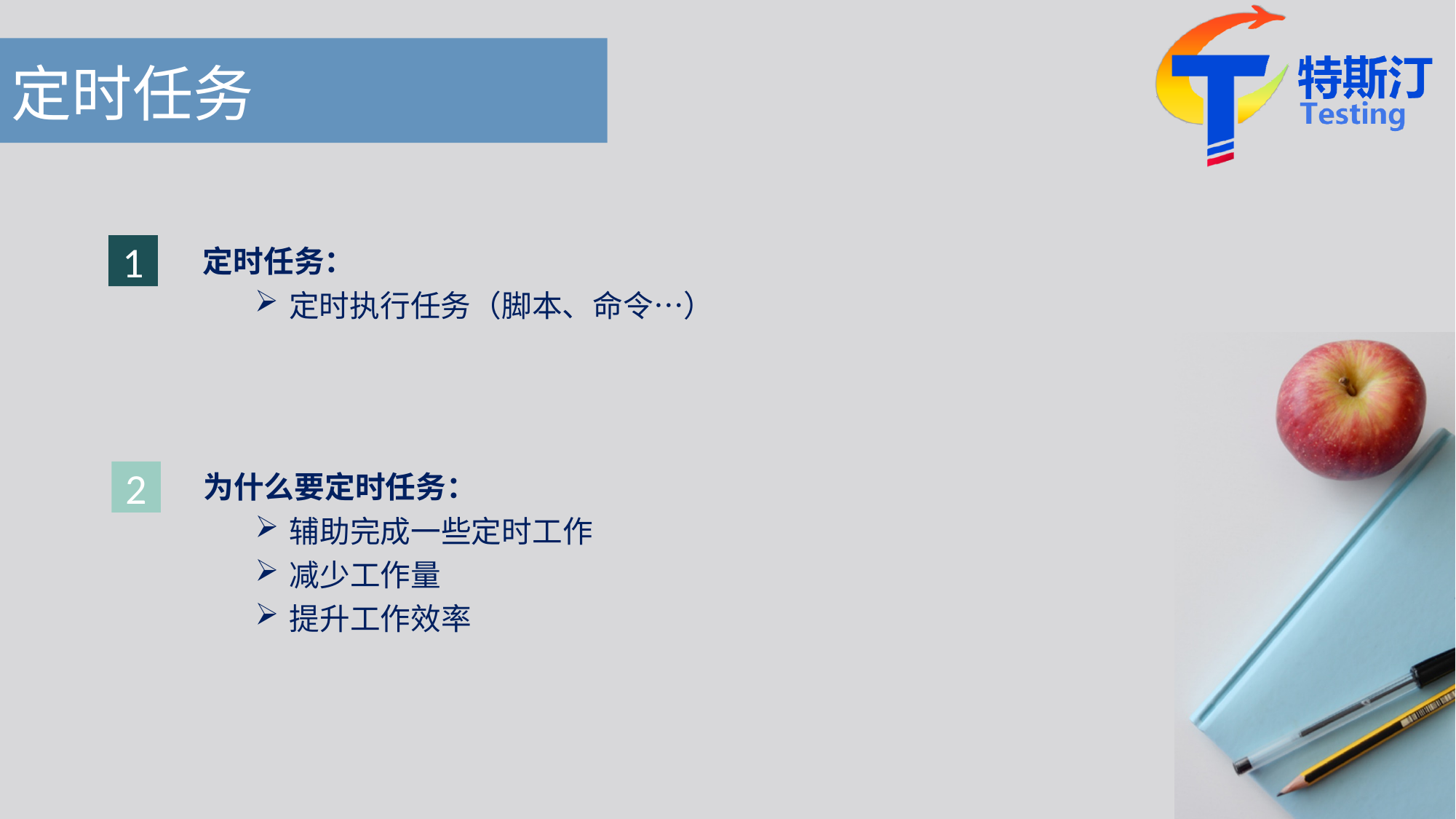

# 定时任务
1
定时任务：
定时执行任务（脚本、命令…）
为什么要定时任务：
辅助完成一些定时工作
减少工作量
提升工作效率
2